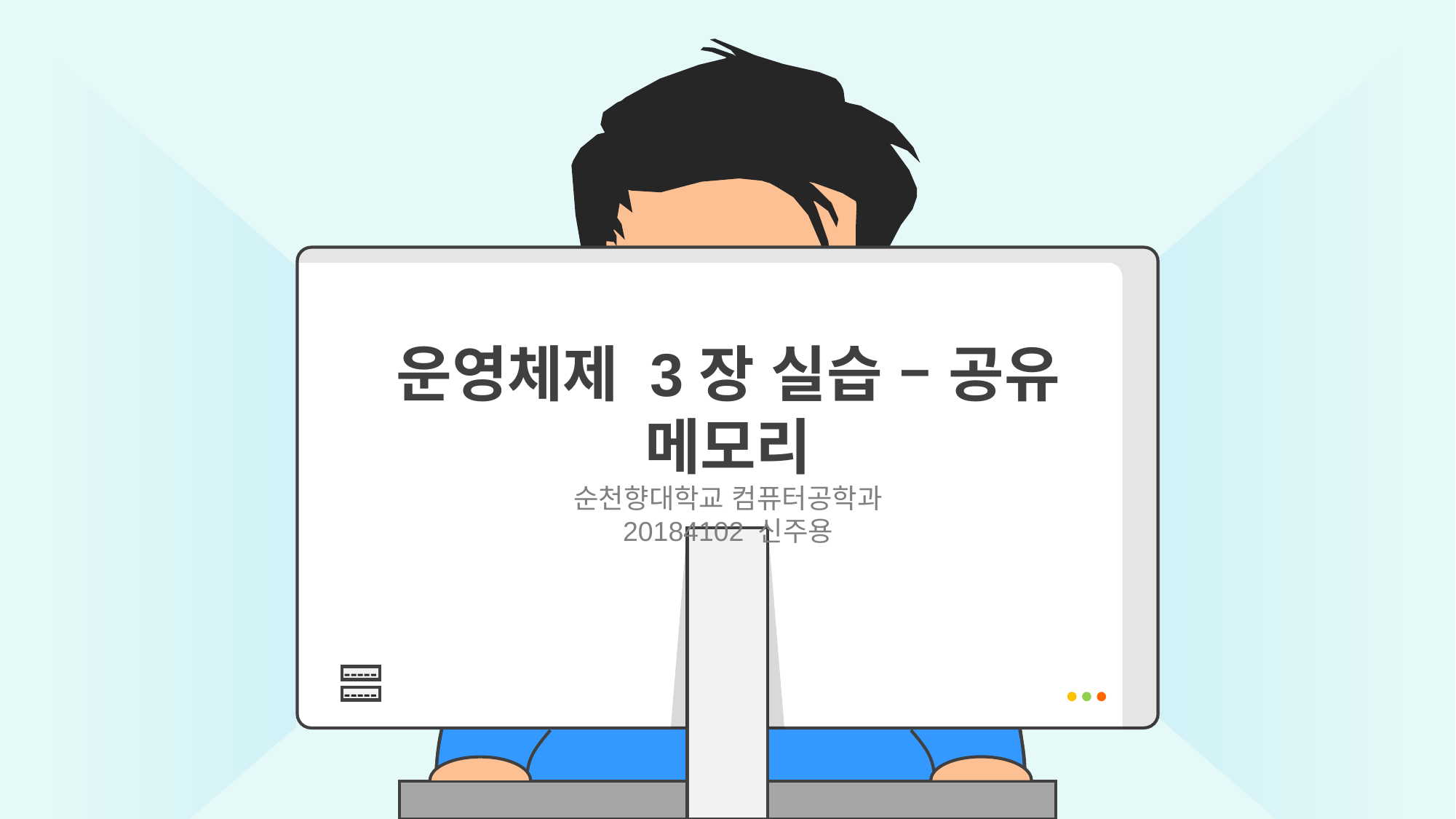

운영체제 3장 실습 – 공유 메모리
순천향대학교 컴퓨터공학과
20184102 신주용